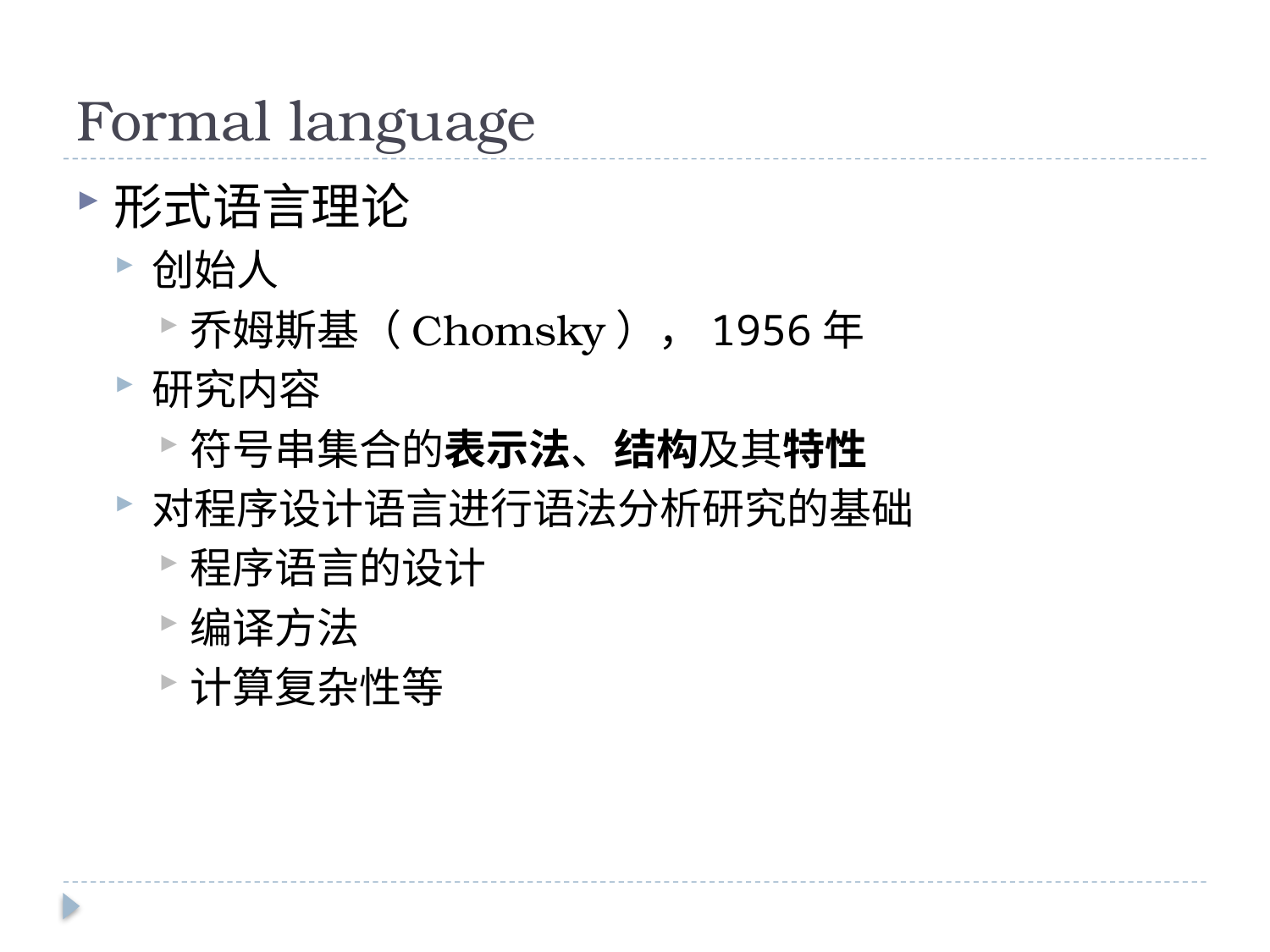

# Formal language
形式语言理论
创始人
乔姆斯基（Chomsky），1956年
研究内容
符号串集合的表示法、结构及其特性
对程序设计语言进行语法分析研究的基础
程序语言的设计
编译方法
计算复杂性等

63